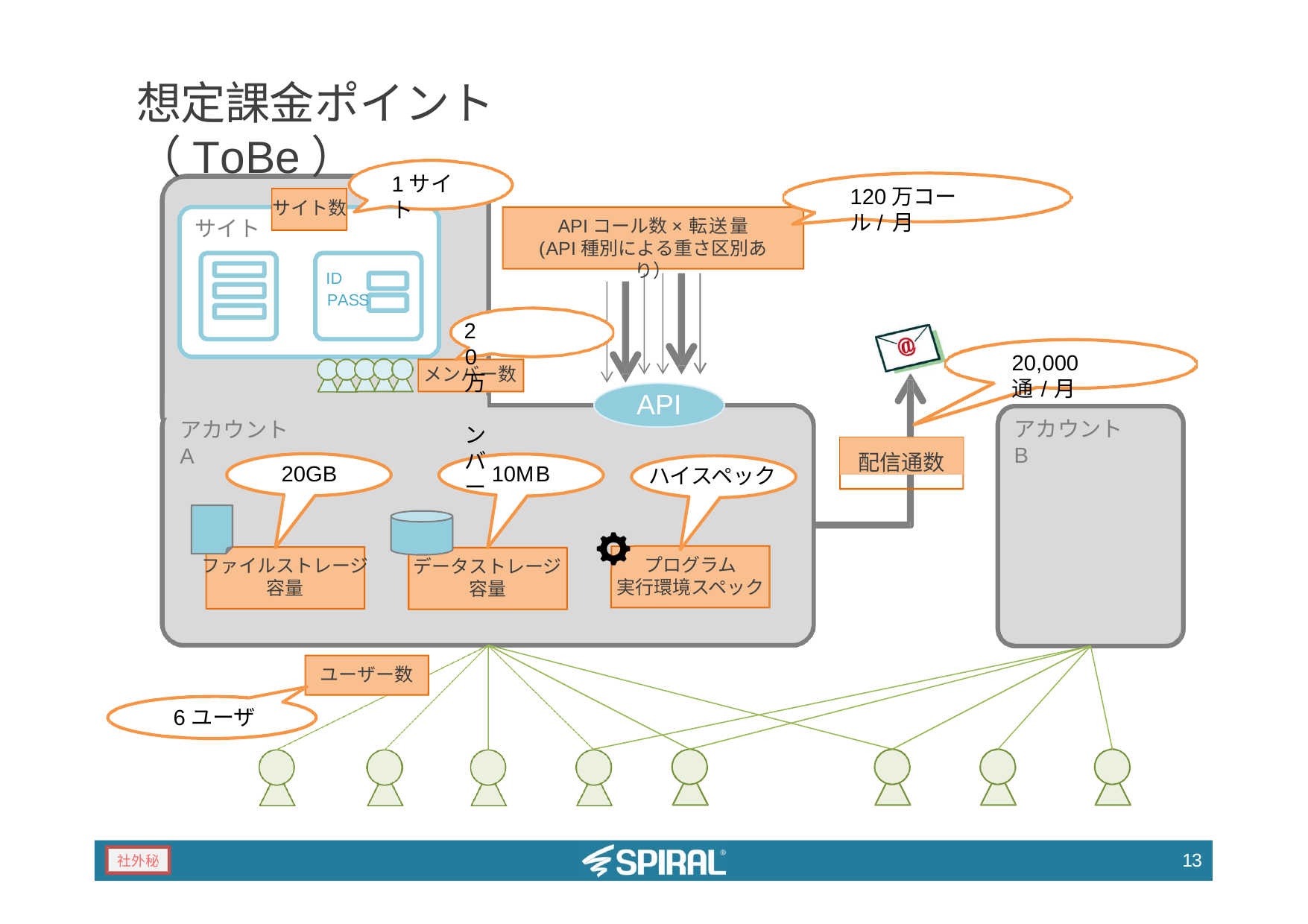

# 想定課金ポイント（ToBe）

1サイト

120万コール/月
サイト数

APIコール数×転送量
(API種別による重さ区別あり）
サイト
ID  PASS
20万メンバー

20,000通/月
メンバー数

API

アカウントB
アカウントA

配信通数

20GB
10MB
ハイスペック

プログラム
実行環境スペック
ファイルストレージ
データストレージ 容量
容量

ユーザー数

6ユーザ

13
社外秘